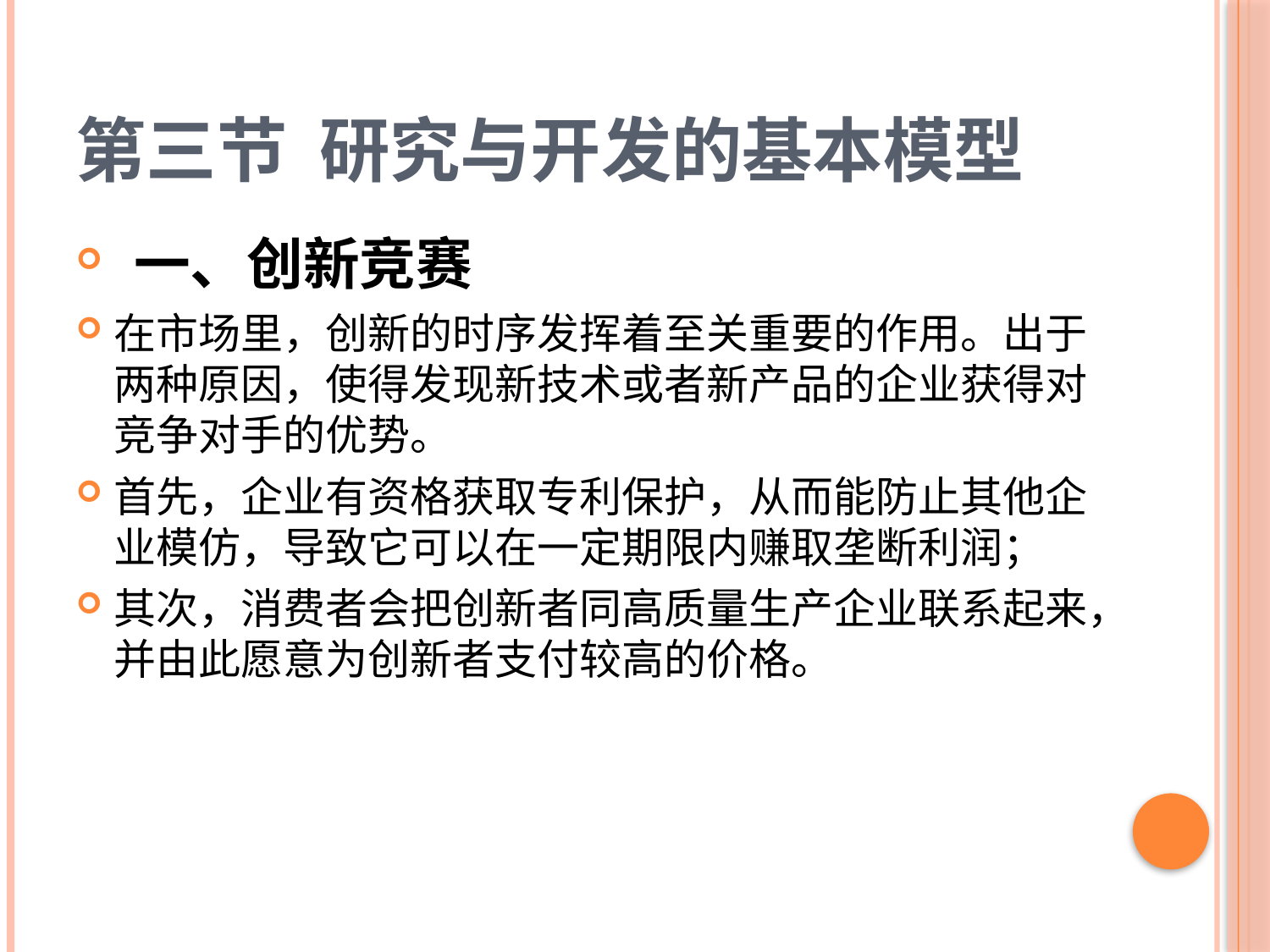

# 第三节  研究与开发的基本模型
 一、创新竞赛
在市场里，创新的时序发挥着至关重要的作用。出于两种原因，使得发现新技术或者新产品的企业获得对竞争对手的优势。
首先，企业有资格获取专利保护，从而能防止其他企业模仿，导致它可以在一定期限内赚取垄断利润；
其次，消费者会把创新者同高质量生产企业联系起来，并由此愿意为创新者支付较高的价格。